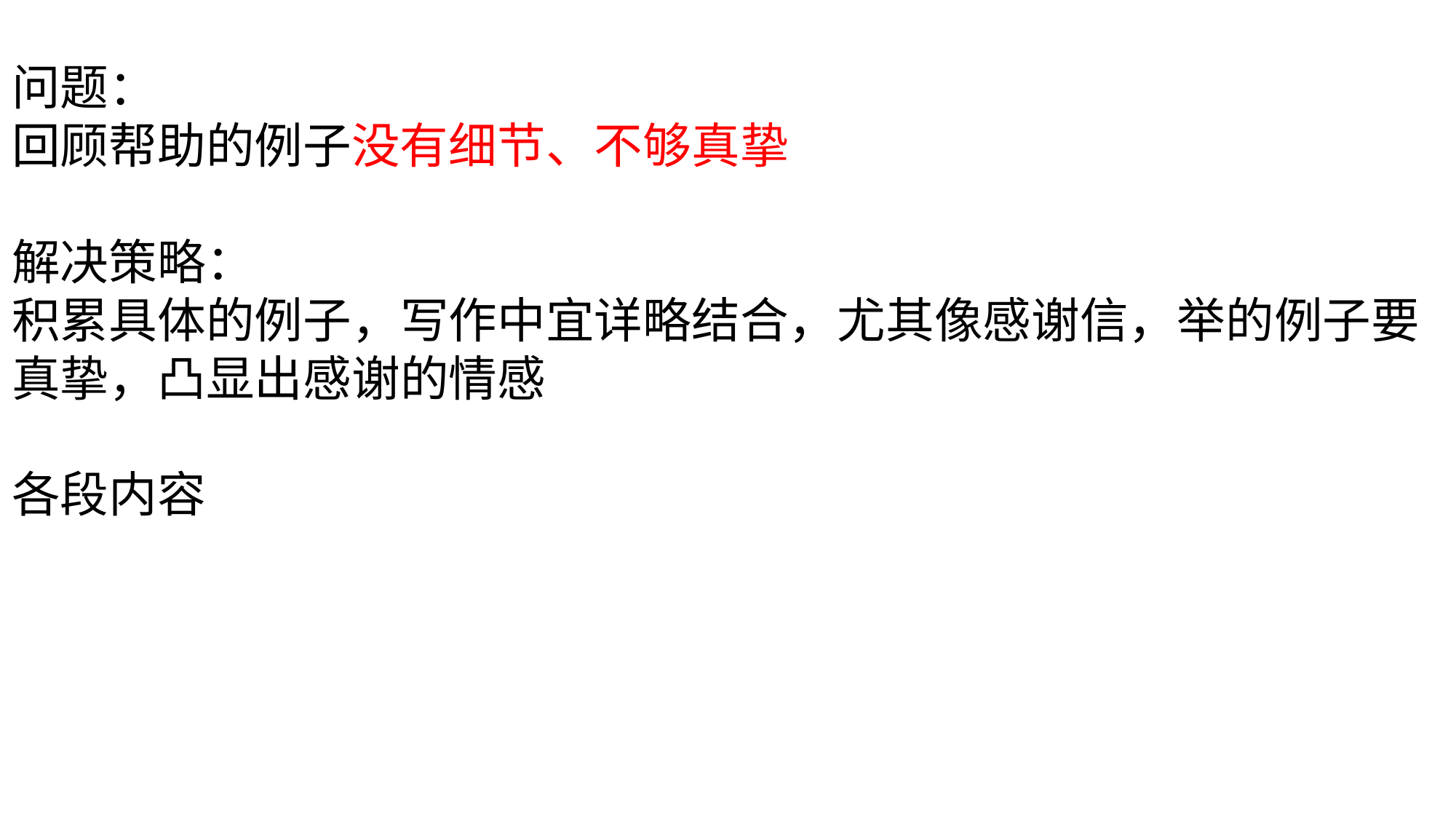

问题：
回顾帮助的例子没有细节、不够真挚

解决策略：
积累具体的例子，写作中宜详略结合，尤其像感谢信，举的例子要真挚，凸显出感谢的情感

各段内容